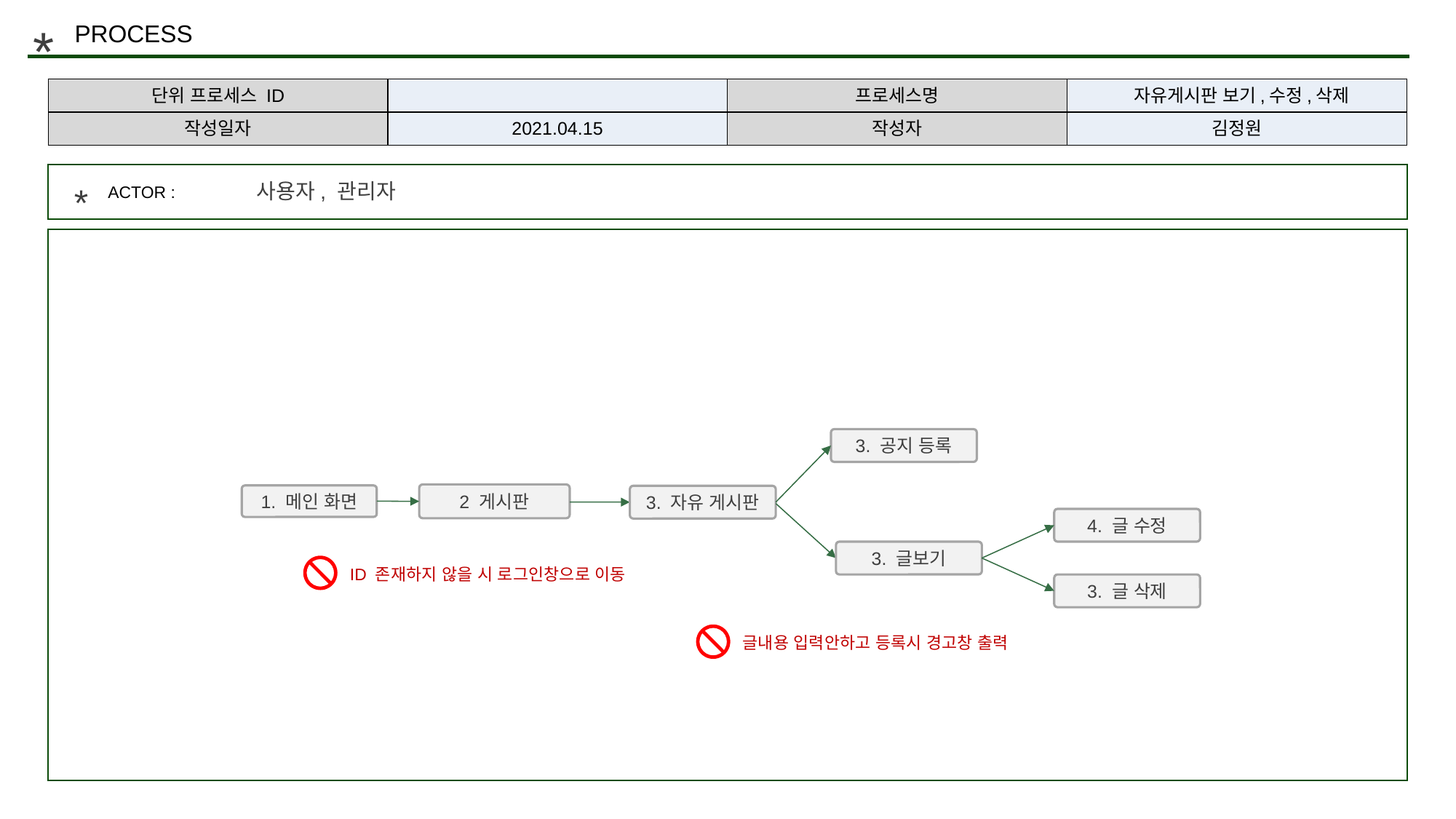

*
PROCESS
| 단위 프로세스 ID |  | 프로세스명 | 자유게시판 보기,수정,삭제 |
| --- | --- | --- | --- |
| 작성일자 | 2021.04.15 | 작성자 | 김정원 |

사용자, 관리자
*
ACTOR :

3. 공지 등록
2 게시판
1. 메인 화면
3. 자유 게시판
4. 글 수정
3. 글보기

ID 존재하지 않을 시 로그인창으로 이동
3. 글 삭제

글내용 입력안하고 등록시 경고창 출력